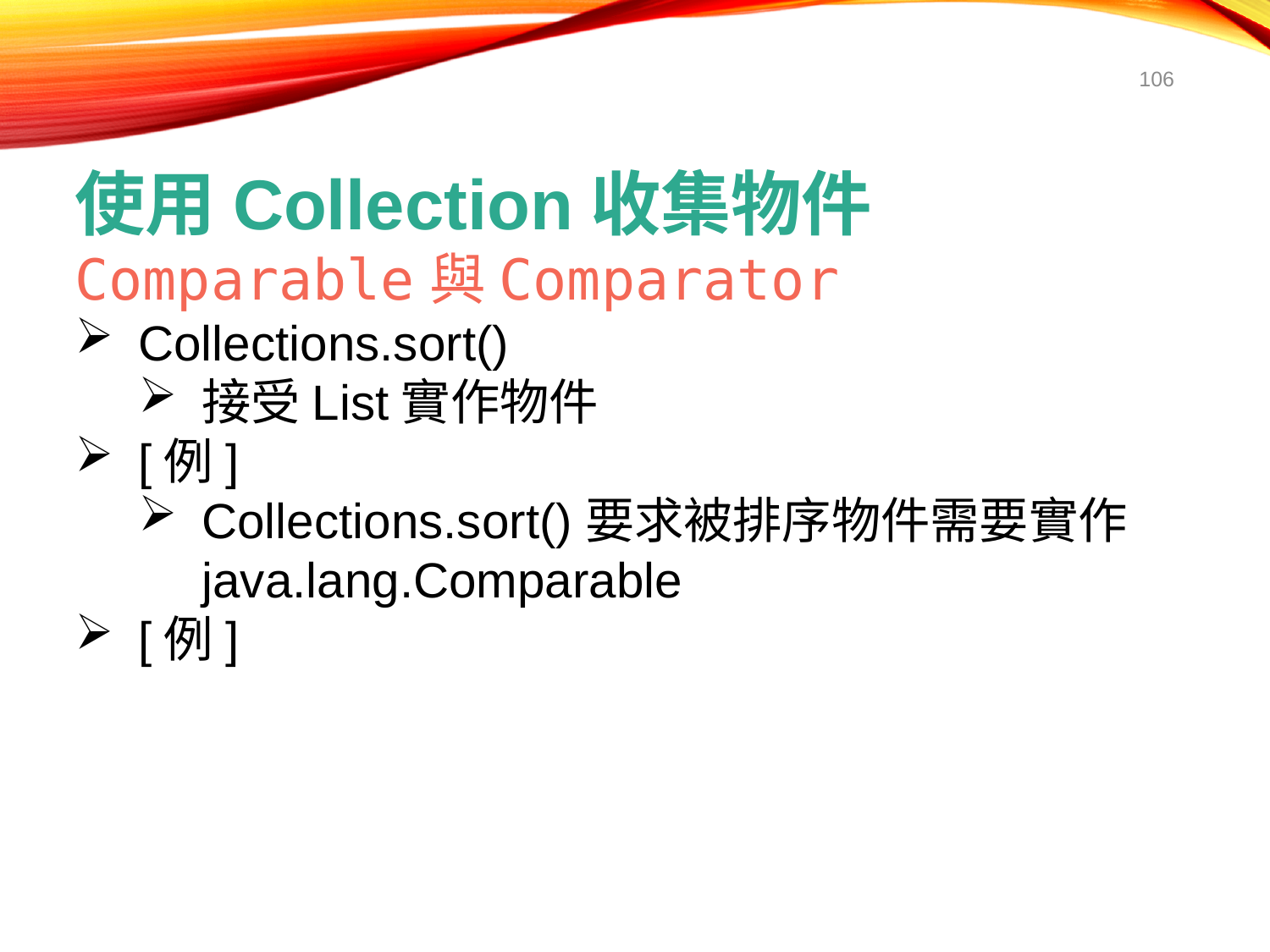

106
使用Collection收集物件
Comparable與Comparator
Collections.sort()
接受List實作物件
[例]
Collections.sort()要求被排序物件需要實作java.lang.Comparable
[例]